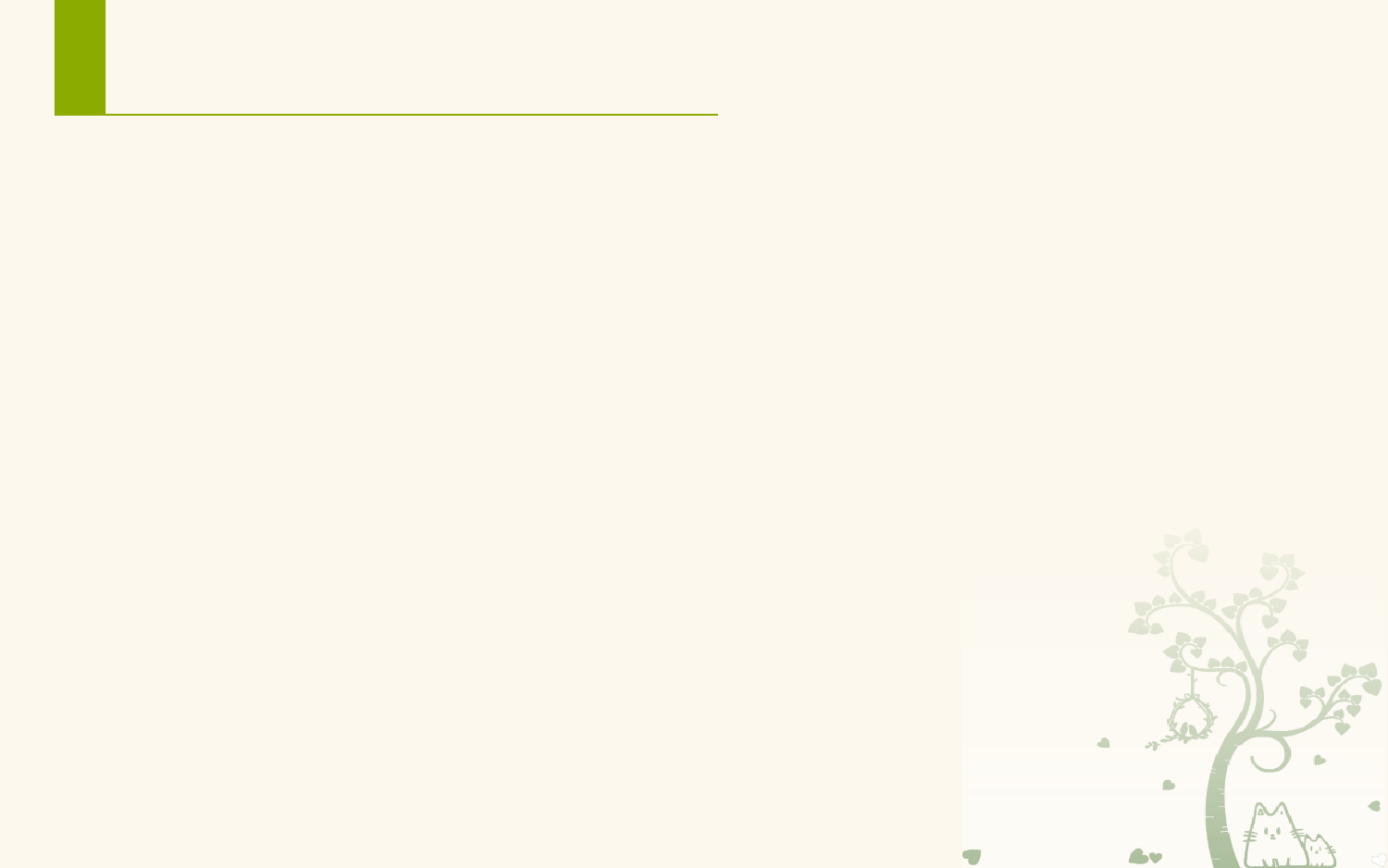

# 本章小结
常用控件的使用
Button 的 4 种事件响应处理(重点)
2 种常用布局(线性布局和相对布局) (重点)
使用 shape 和 selector 美化布局和控件(难点)
注册案例